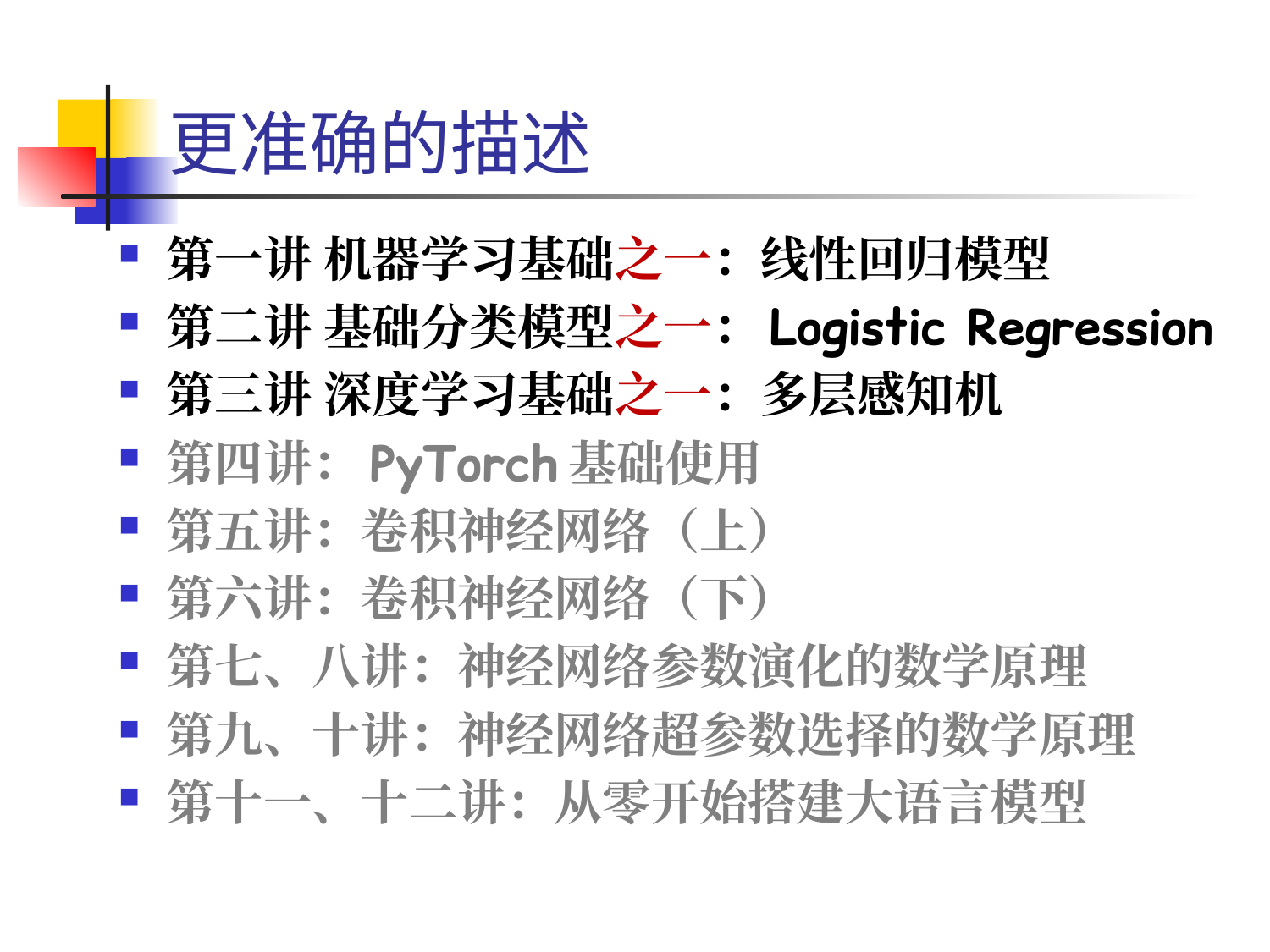

# 更准确的描述
第一讲 机器学习基础之一：线性回归模型
第二讲 基础分类模型之一：Logistic Regression
第三讲 深度学习基础之一：多层感知机
第四讲：PyTorch基础使用
第五讲：卷积神经网络（上）
第六讲：卷积神经网络（下）
第七、八讲：神经网络参数演化的数学原理
第九、十讲：神经网络超参数选择的数学原理
第十一、十二讲：从零开始搭建大语言模型